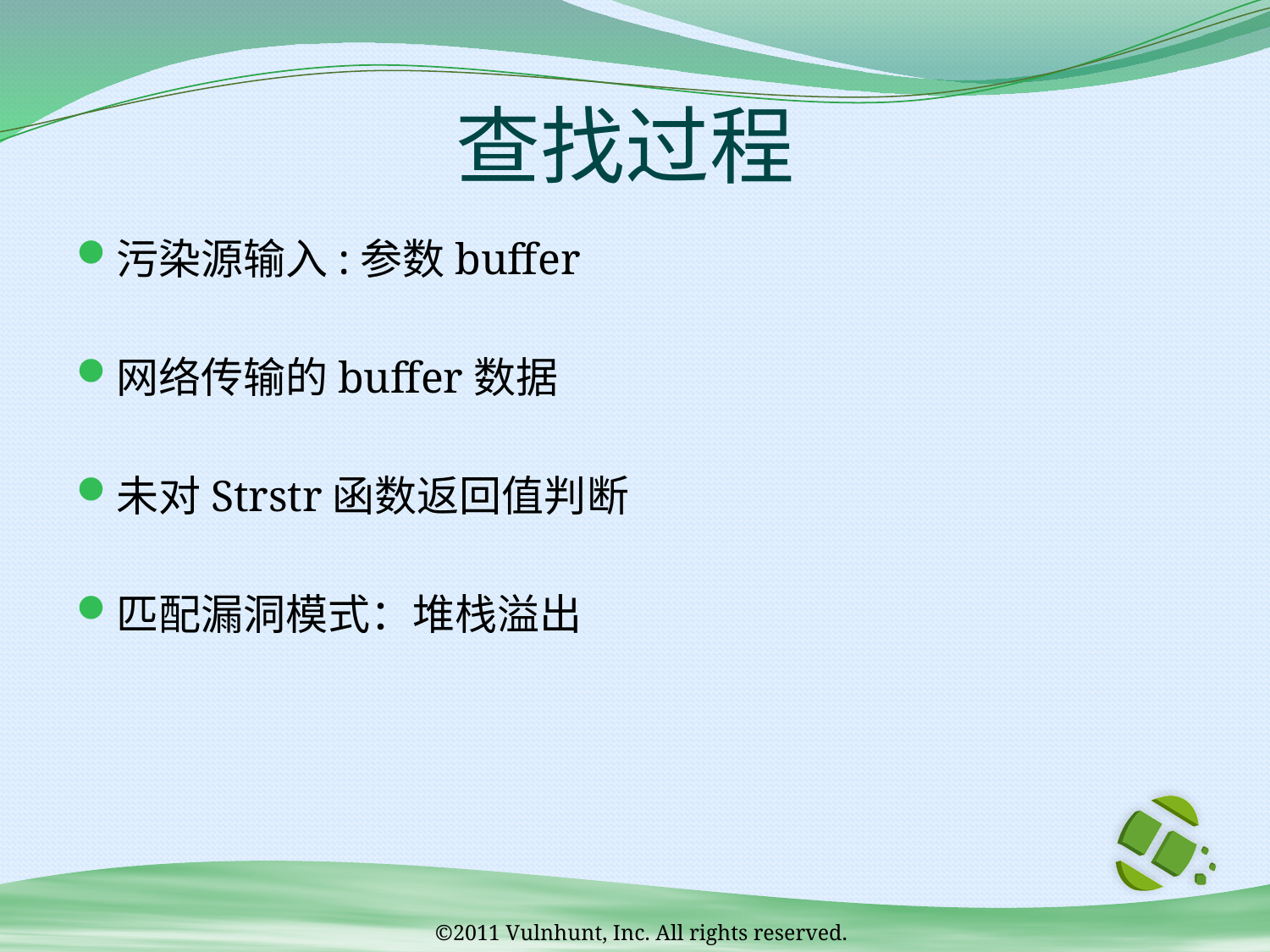

# 查找过程
污染源输入:参数buffer

网络传输的buffer数据

未对Strstr函数返回值判断

匹配漏洞模式：堆栈溢出